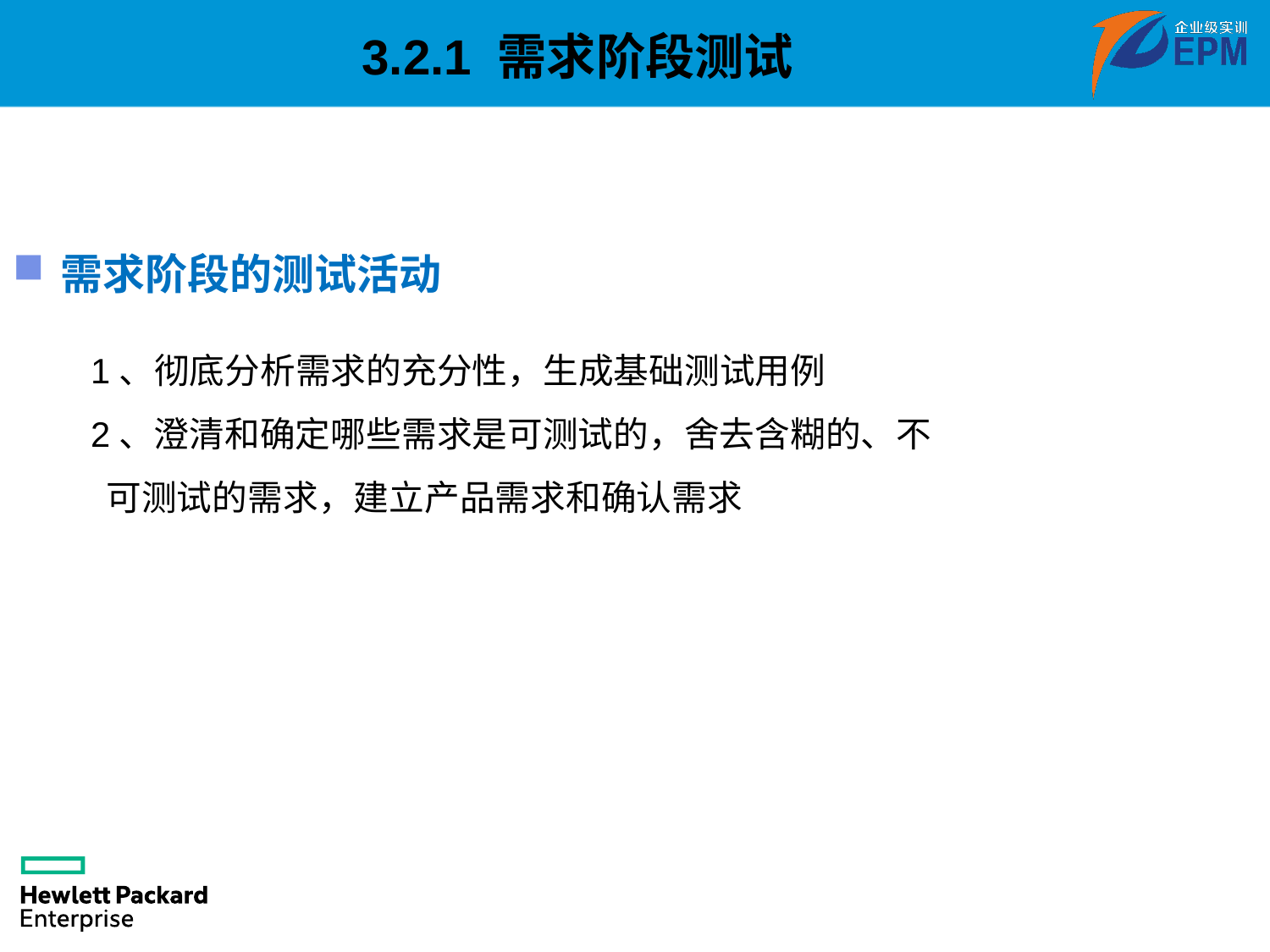

3.2.1 需求阶段测试
需求阶段的测试活动

1、彻底分析需求的充分性，生成基础测试用例
2、澄清和确定哪些需求是可测试的，舍去含糊的、不     可测试的需求，建立产品需求和确认需求